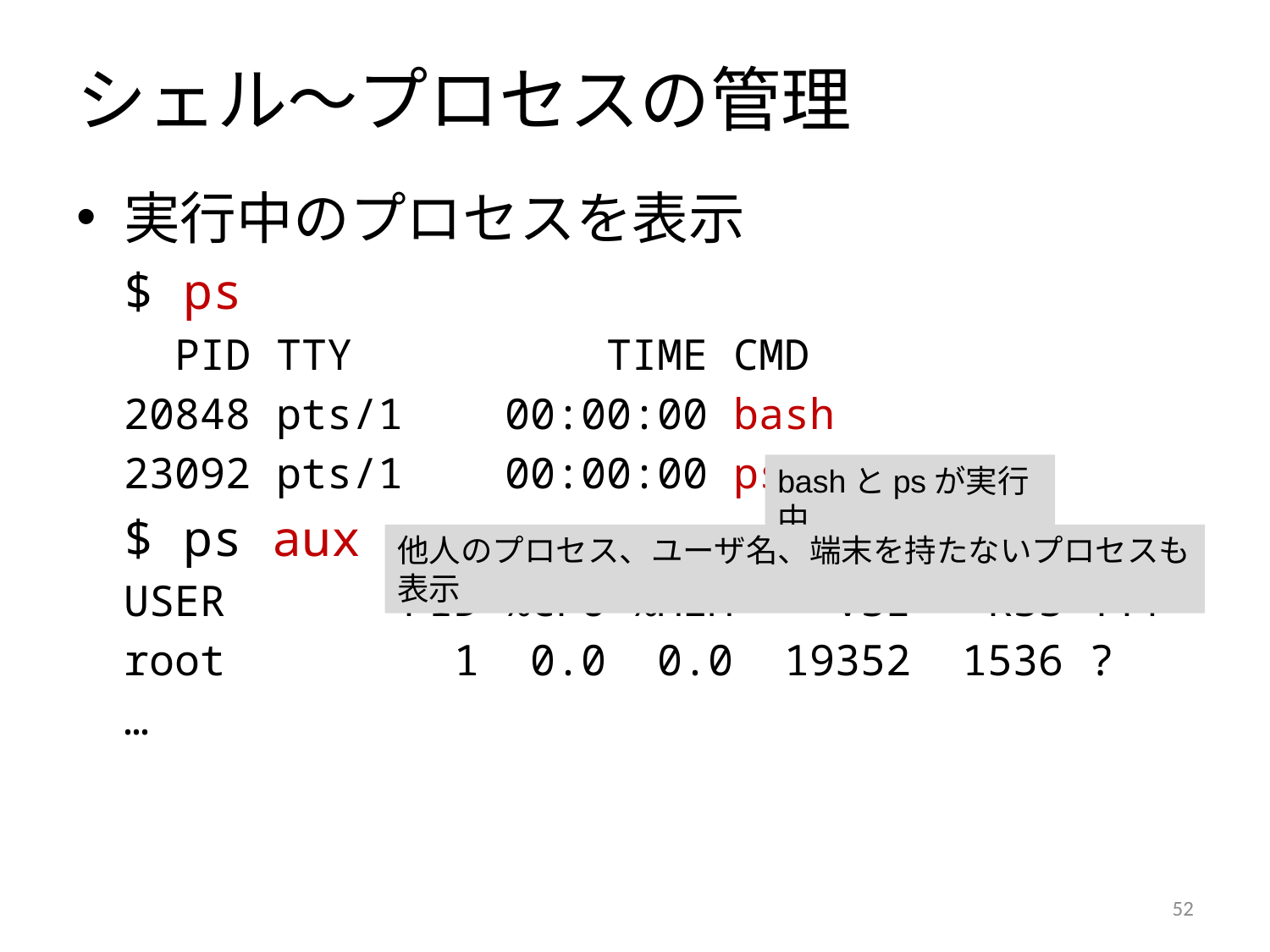

# シェル～プロセスの管理
実行中のプロセスを表示
	$ ps
	  PID TTY          TIME CMD
	20848 pts/1    00:00:00 bash
	23092 pts/1    00:00:00 ps
	$ ps aux
	USER       PID %CPU %MEM    VSZ   RSS TTY
	root         1  0.0  0.0  19352  1536 ?
	…
bashとpsが実行中
他人のプロセス、ユーザ名、端末を持たないプロセスも表示
52